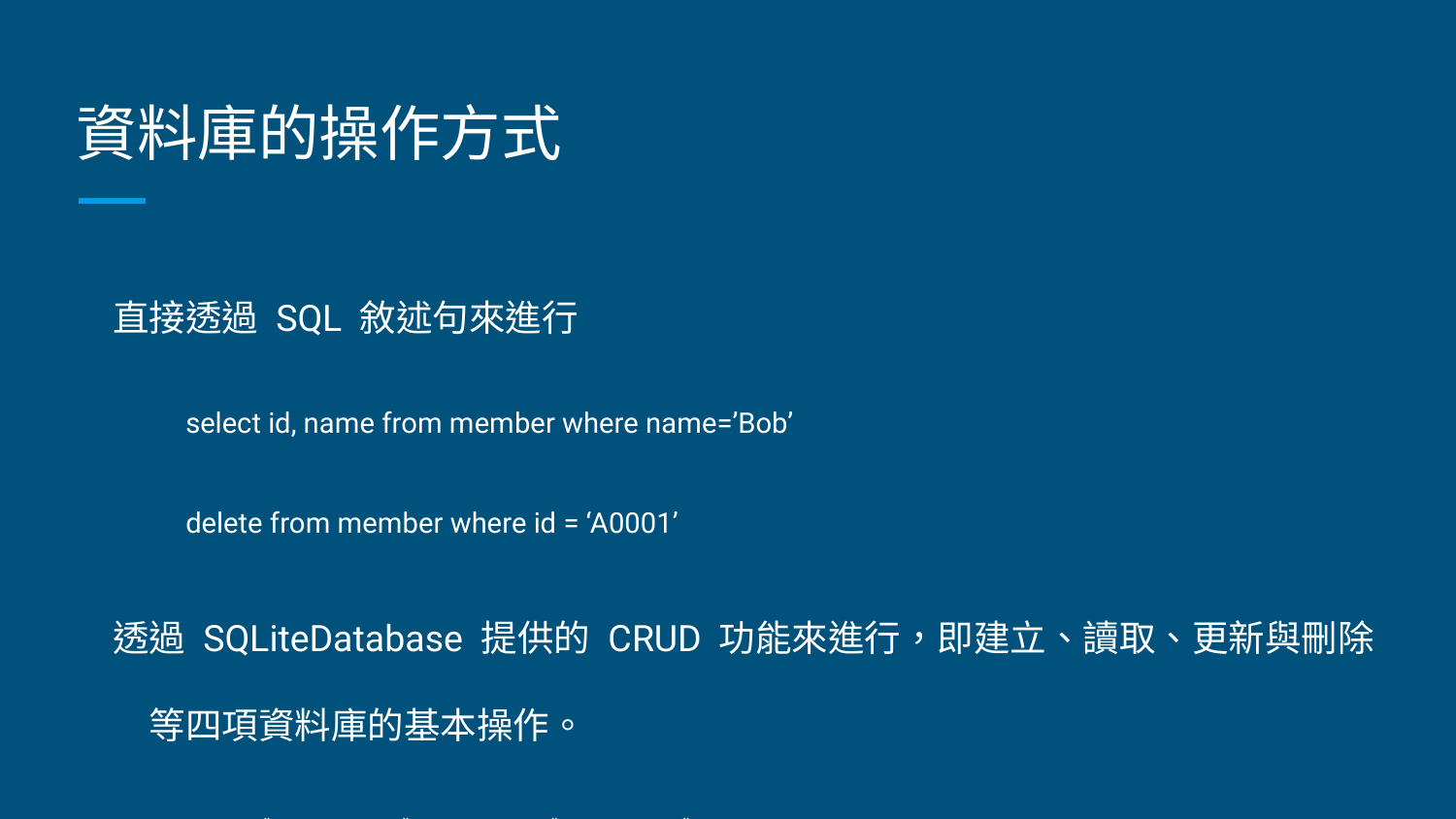

# 資料庫的操作方式
直接透過 SQL 敘述句來進行
select id, name from member where name=’Bob’
delete from member where id = ‘A0001’
透過 SQLiteDatabase 提供的 CRUD 功能來進行，即建立、讀取、更新與刪除等四項資料庫的基本操作。
insert()、delete()、update()、query()